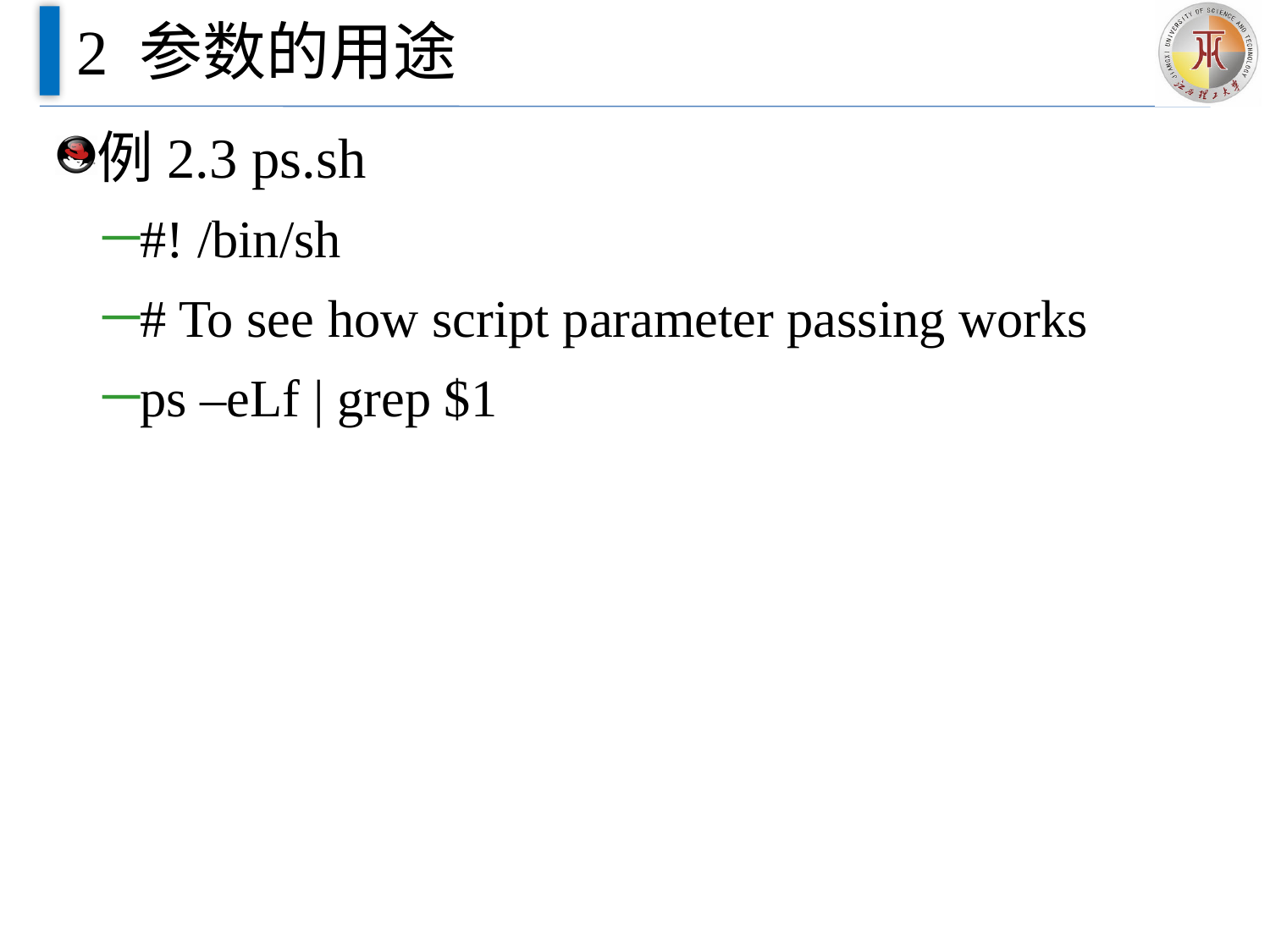

# 2 参数的用途
例2.3 ps.sh
#! /bin/sh
# To see how script parameter passing works
ps –eLf | grep $1